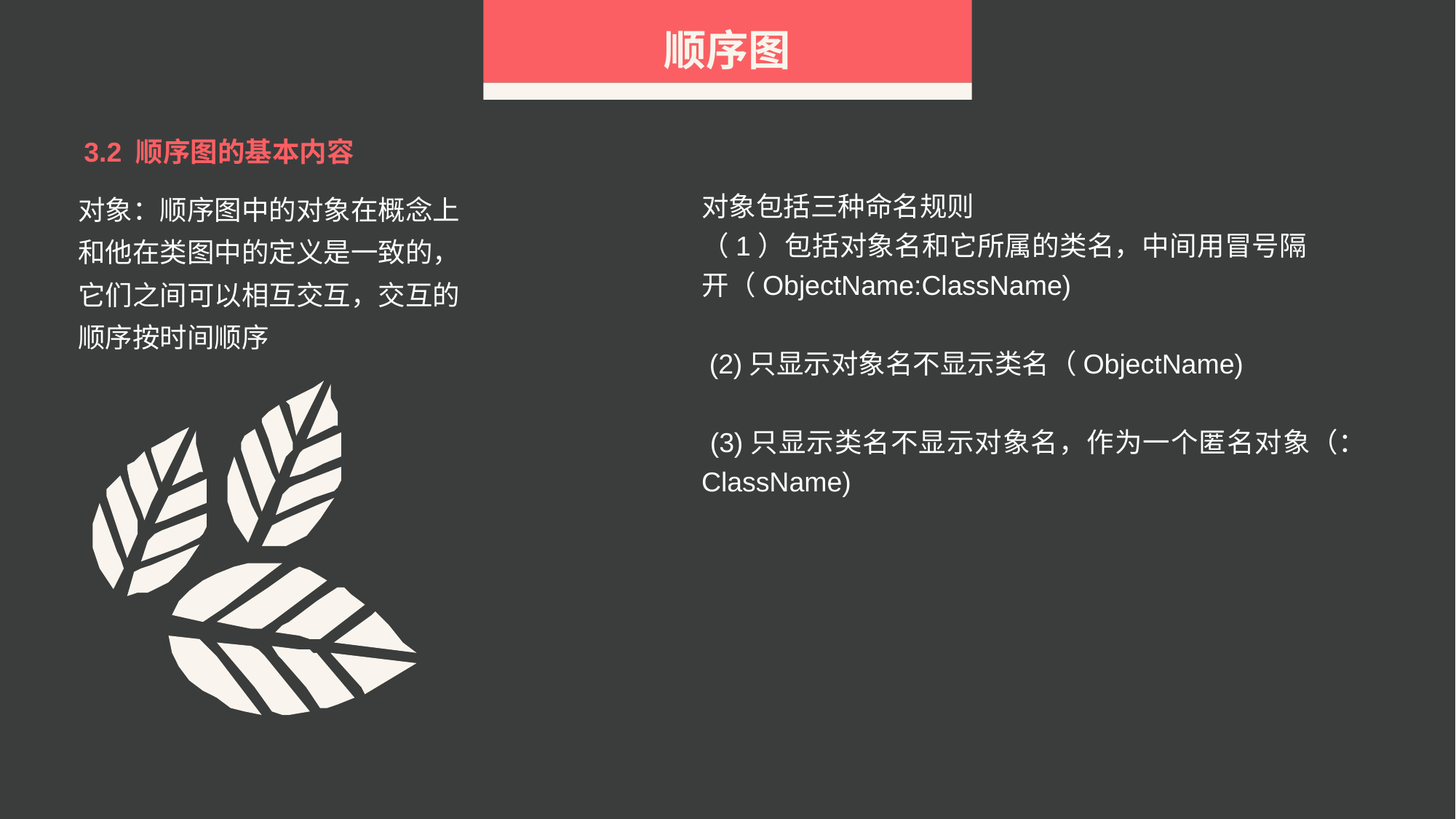

顺序图
3.2 顺序图的基本内容
对象：顺序图中的对象在概念上和他在类图中的定义是一致的，它们之间可以相互交互，交互的顺序按时间顺序
对象包括三种命名规则
（1）包括对象名和它所属的类名，中间用冒号隔      开（ObjectName:ClassName)

 (2)只显示对象名不显示类名（ObjectName)

 (3)只显示类名不显示对象名，作为一个匿名对象（：ClassName)